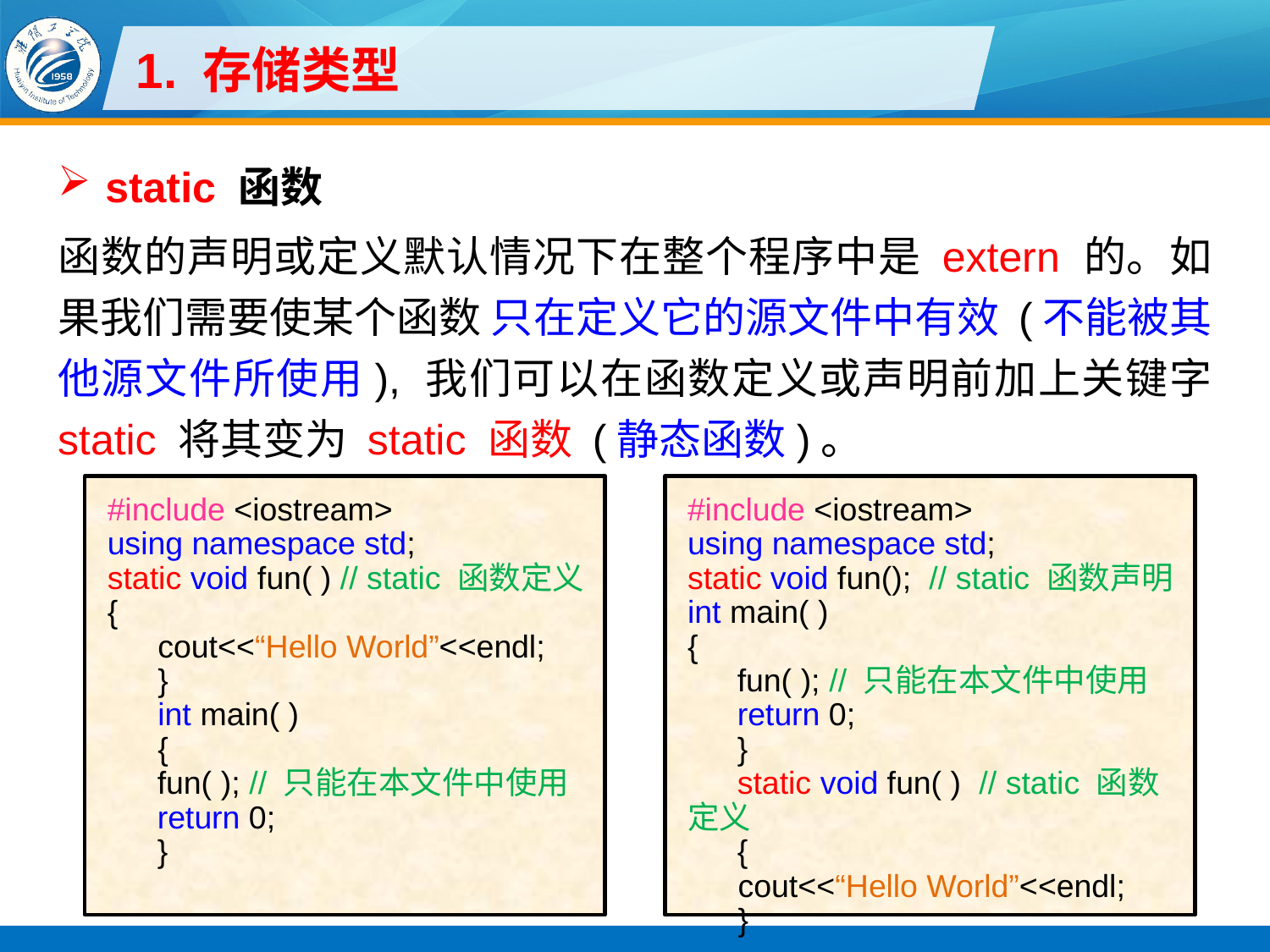

# 1. 存储类型
static 函数
函数的声明或定义默认情况下在整个程序中是 extern 的。如果我们需要使某个函数 只在定义它的源文件中有效 (不能被其他源文件所使用), 我们可以在函数定义或声明前加上关键字 static 将其变为 static 函数 (静态函数)。

#include <iostream>
using namespace std;
static void fun( ) // static 函数定义
{
cout<<“Hello World”<<endl;
}
int main( )
{
fun( ); // 只能在本文件中使用
return 0;
}
#include <iostream>
using namespace std;
static void fun();  // static 函数声明
int main( )
{
fun( ); // 只能在本文件中使用
return 0;
}
static void fun( )  // static 函数定义
{
cout<<“Hello World”<<endl;
}